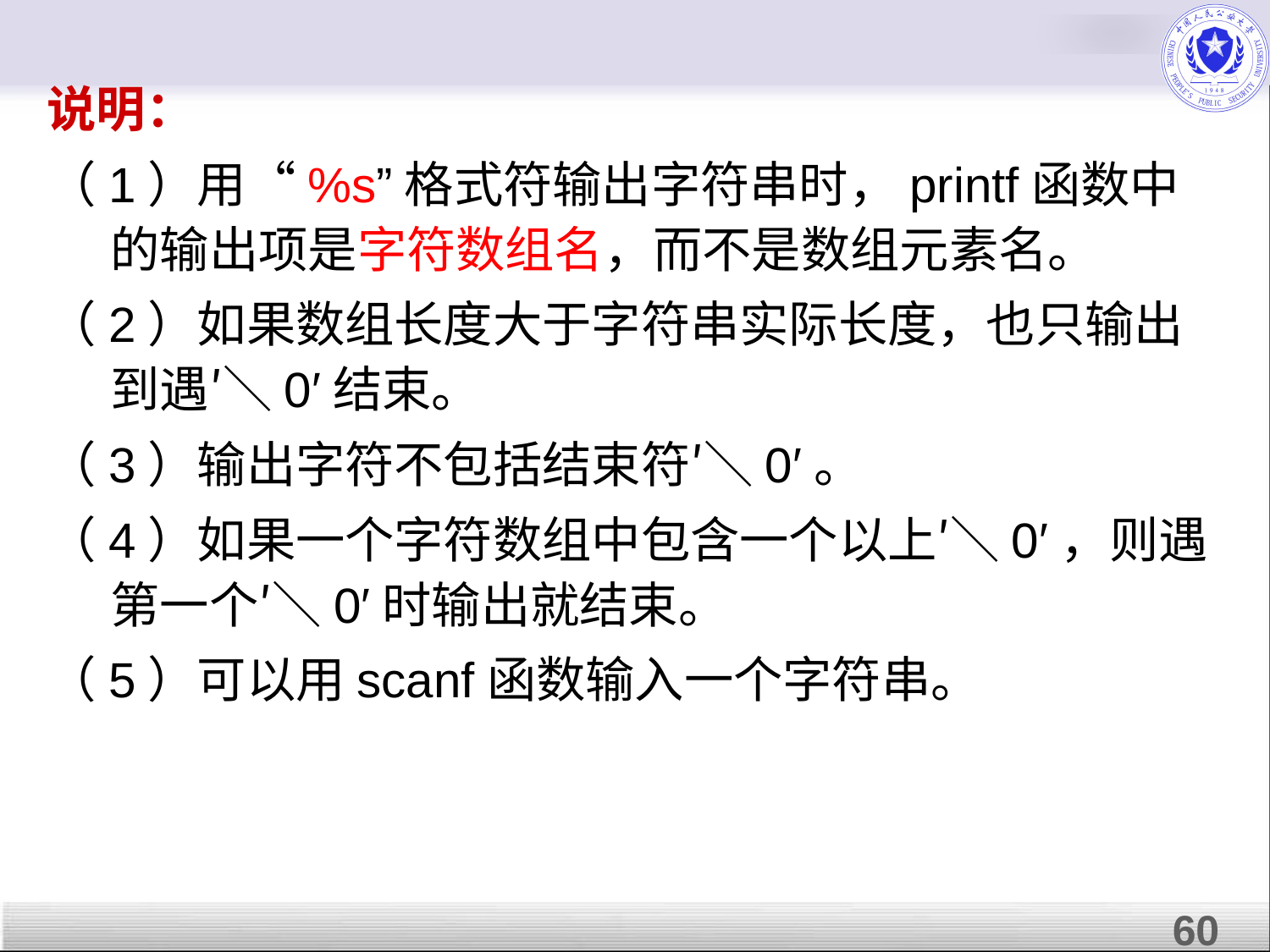

说明：
（1）用“%s”格式符输出字符串时，printf函数中的输出项是字符数组名，而不是数组元素名。
（2）如果数组长度大于字符串实际长度，也只输出到遇′＼0′结束。
（3）输出字符不包括结束符′＼0′。
（4）如果一个字符数组中包含一个以上′＼0′，则遇第一个′＼0′时输出就结束。
（5）可以用scanf函数输入一个字符串。